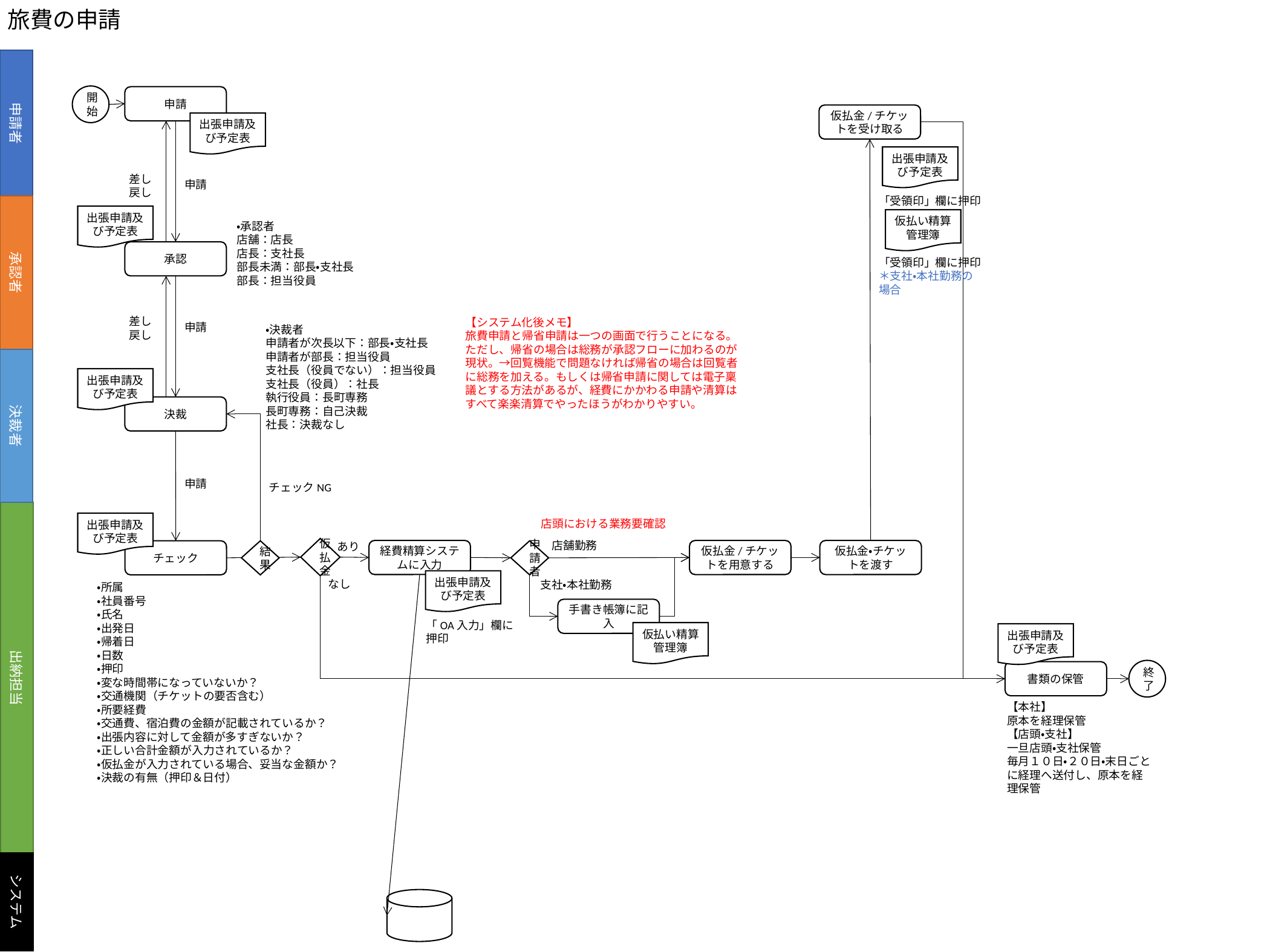

旅費の申請
申請者
開始
申請
仮払金/チケットを受け取る
出張申請及び予定表
出張申請及び予定表
差し戻し
申請
「受領印」欄に押印
承認者
出張申請及び予定表
仮払い精算管理簿
・承認者
店舗：店長
店長：支社長
部長未満：部長・支社長
部長：担当役員
承認
「受領印」欄に押印
＊支社・本社勤務の場合
差し戻し
【システム化後メモ】
旅費申請と帰省申請は一つの画面で行うことになる。ただし、帰省の場合は総務が承認フローに加わるのが現状。→回覧機能で問題なければ帰省の場合は回覧者に総務を加える。もしくは帰省申請に関しては電子稟議とする方法があるが、経費にかかわる申請や清算はすべて楽楽清算でやったほうがわかりやすい。
申請
・決裁者
申請者が次長以下：部長・支社長
申請者が部長：担当役員
支社長（役員でない）：担当役員
支社長（役員）：社長
執行役員：長町専務
長町専務：自己決裁
社長：決裁なし
決裁者
出張申請及び予定表
決裁
申請
チェックNG
出納担当
店頭における業務要確認
出張申請及び予定表
店舗勤務
あり
仮払金
経費精算システムに入力
仮払金/チケットを用意する
仮払金・チケットを渡す
チェック
結果
申請者
出張申請及び予定表
なし
支社・本社勤務
・所属
・社員番号
・氏名
・出発日
・帰着日
・日数
・押印
・変な時間帯になっていないか？
・交通機関（チケットの要否含む）
・所要経費
・交通費、宿泊費の金額が記載されているか？
・出張内容に対して金額が多すぎないか？
・正しい合計金額が入力されているか？
・仮払金が入力されている場合、妥当な金額か？
・決裁の有無（押印＆日付）
手書き帳簿に記入
「OA入力」欄に押印
仮払い精算管理簿
出張申請及び予定表
終了
書類の保管
【本社】
原本を経理保管
【店頭・支社】
一旦店頭・支社保管
毎月１０日・２０日・末日ごとに経理へ送付し、原本を経理保管
システム